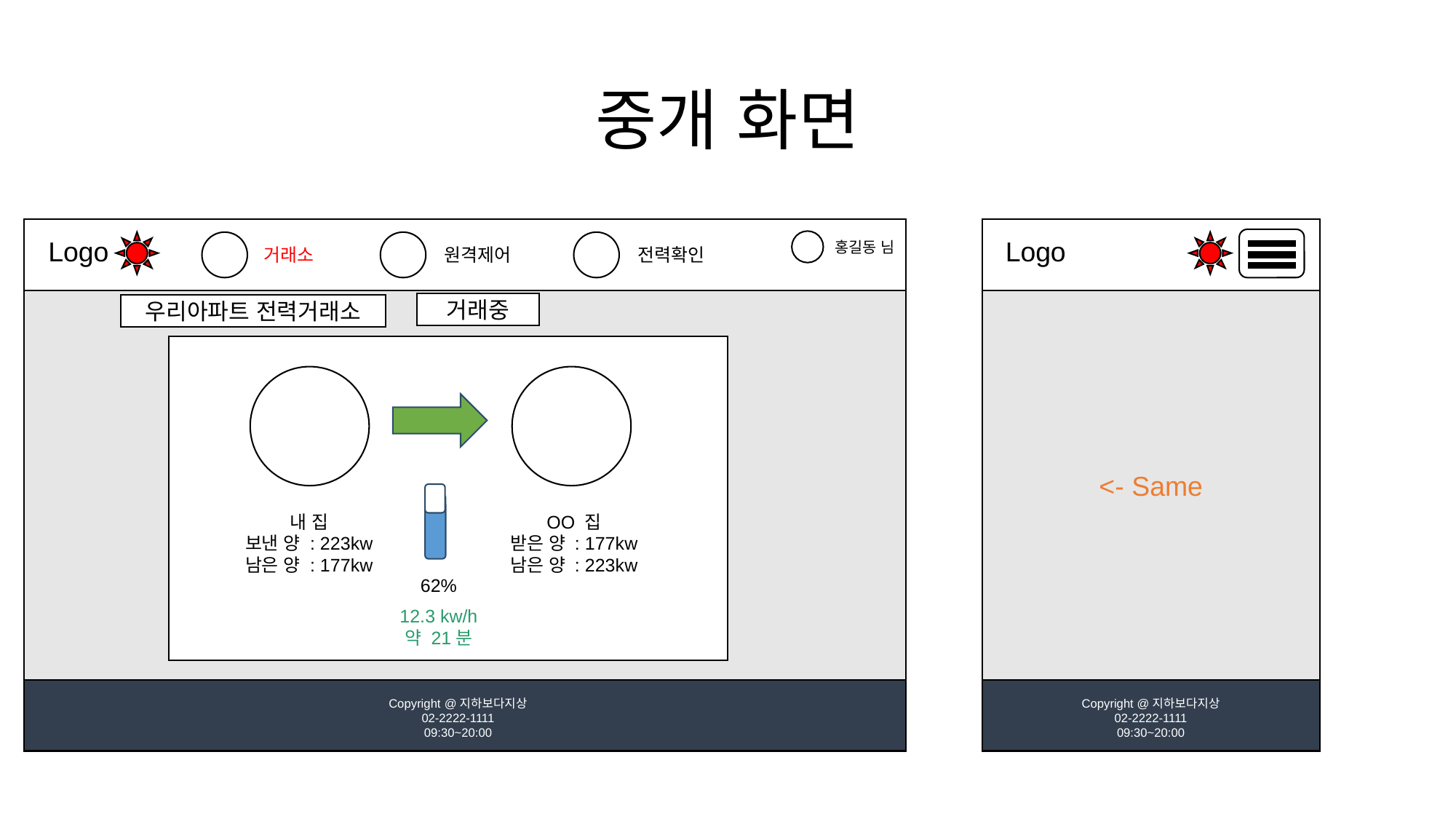

# 중개 화면
<- Same

Logo
Logo

홍길동 님
원격제어
전력확인
거래소
거래중
우리아파트 전력거래소

내 집
보낸 양 : 223kw
남은 양 : 177kw
OO 집
받은 양 : 177kw
남은 양 : 223kw
62%
12.3 kw/h
약 21분

Copyright @지하보다지상
02-2222-1111
09:30~20:00
Copyright @지하보다지상
02-2222-1111
09:30~20:00